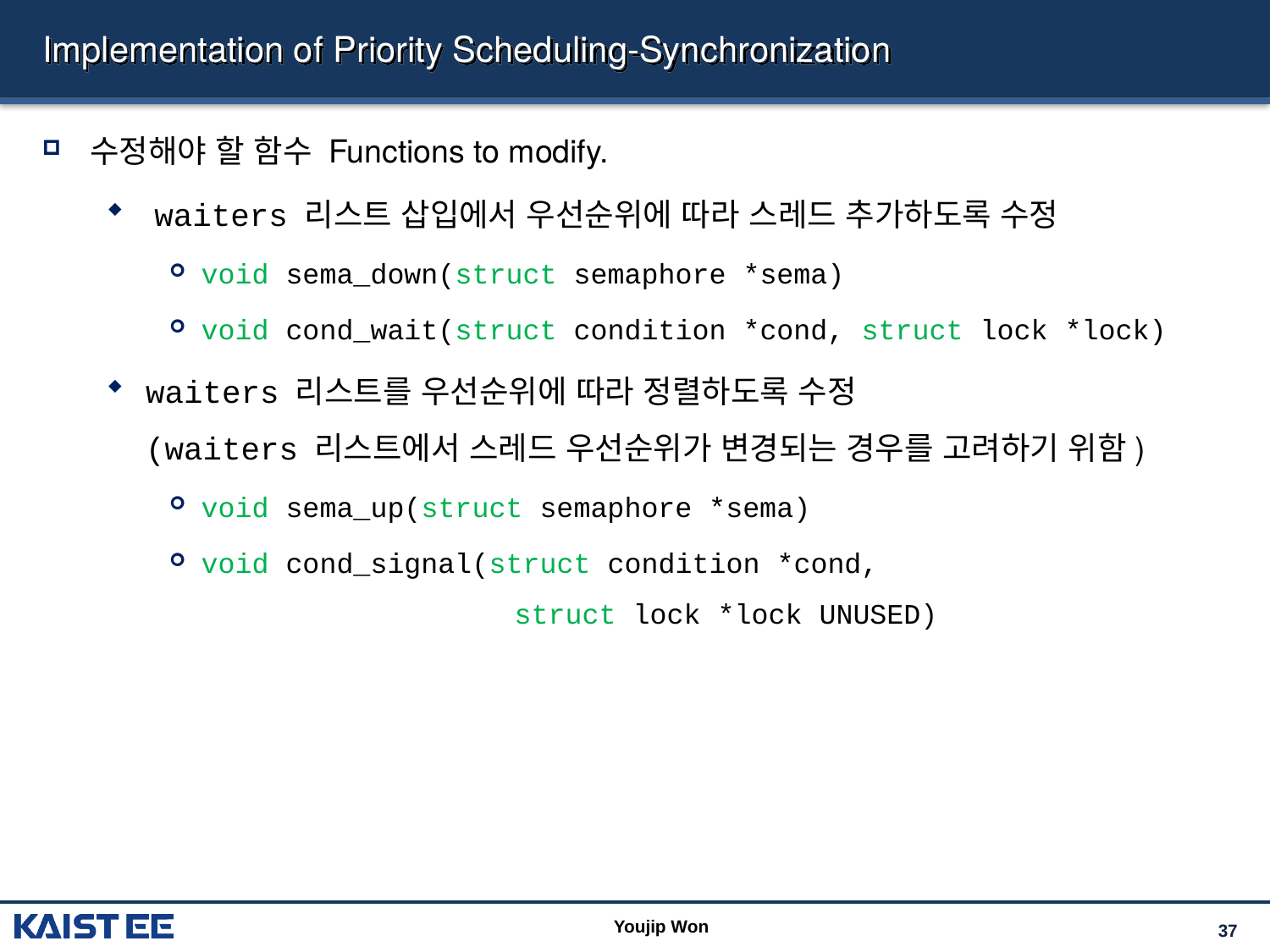

# Implementation of Priority Scheduling-Synchronization
수정해야 할 함수 Functions to modify.
 waiters 리스트 삽입에서 우선순위에 따라 스레드 추가하도록 수정
void sema_down(struct semaphore *sema)
void cond_wait(struct condition *cond, struct lock *lock)
waiters 리스트를 우선순위에 따라 정렬하도록 수정
(waiters 리스트에서 스레드 우선순위가 변경되는 경우를 고려하기 위함)
void sema_up(struct semaphore *sema)
void cond_signal(struct condition *cond,
	           struct lock *lock UNUSED)
Youjip Won
37